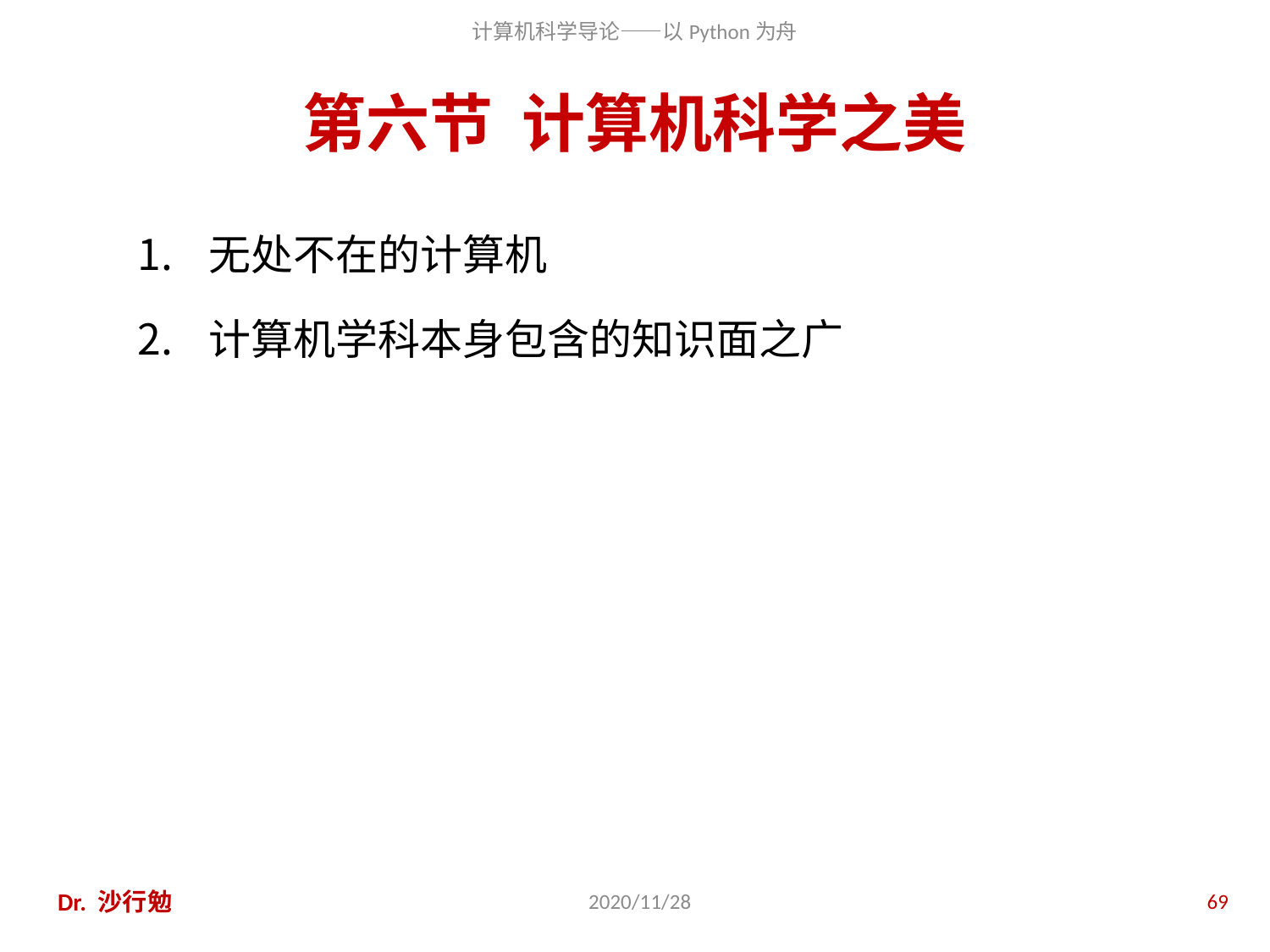

# 第六节  计算机科学之美
无处不在的计算机
计算机学科本身包含的知识面之广
Dr. 沙行勉
2020/11/28
69